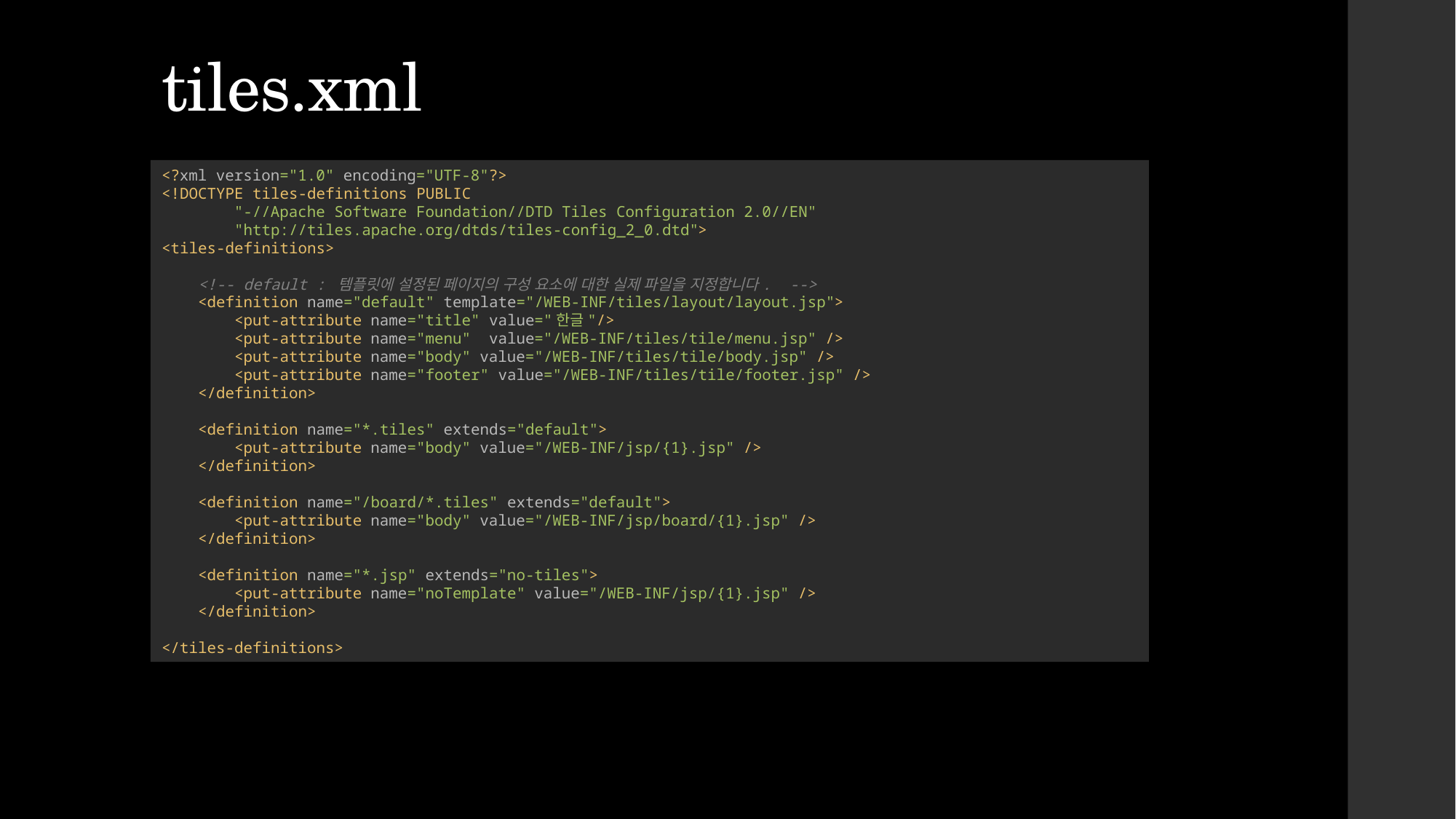

# tiles.xml
<?xml version="1.0" encoding="UTF-8"?>
<!DOCTYPE tiles-definitions PUBLIC
        "-//Apache Software Foundation//DTD Tiles Configuration 2.0//EN"
        "http://tiles.apache.org/dtds/tiles-config_2_0.dtd">
<tiles-definitions>
    <!-- default : 템플릿에 설정된 페이지의 구성 요소에 대한 실제 파일을 지정합니다.  -->
    <definition name="default" template="/WEB-INF/tiles/layout/layout.jsp">
        <put-attribute name="title" value="한글"/>
        <put-attribute name="menu"  value="/WEB-INF/tiles/tile/menu.jsp" />
        <put-attribute name="body" value="/WEB-INF/tiles/tile/body.jsp" />
        <put-attribute name="footer" value="/WEB-INF/tiles/tile/footer.jsp" />
    </definition>
    <definition name="*.tiles" extends="default">
        <put-attribute name="body" value="/WEB-INF/jsp/{1}.jsp" />
    </definition>
    <definition name="/board/*.tiles" extends="default">
        <put-attribute name="body" value="/WEB-INF/jsp/board/{1}.jsp" />
    </definition>
    <definition name="*.jsp" extends="no-tiles">
        <put-attribute name="noTemplate" value="/WEB-INF/jsp/{1}.jsp" />
    </definition>
</tiles-definitions>